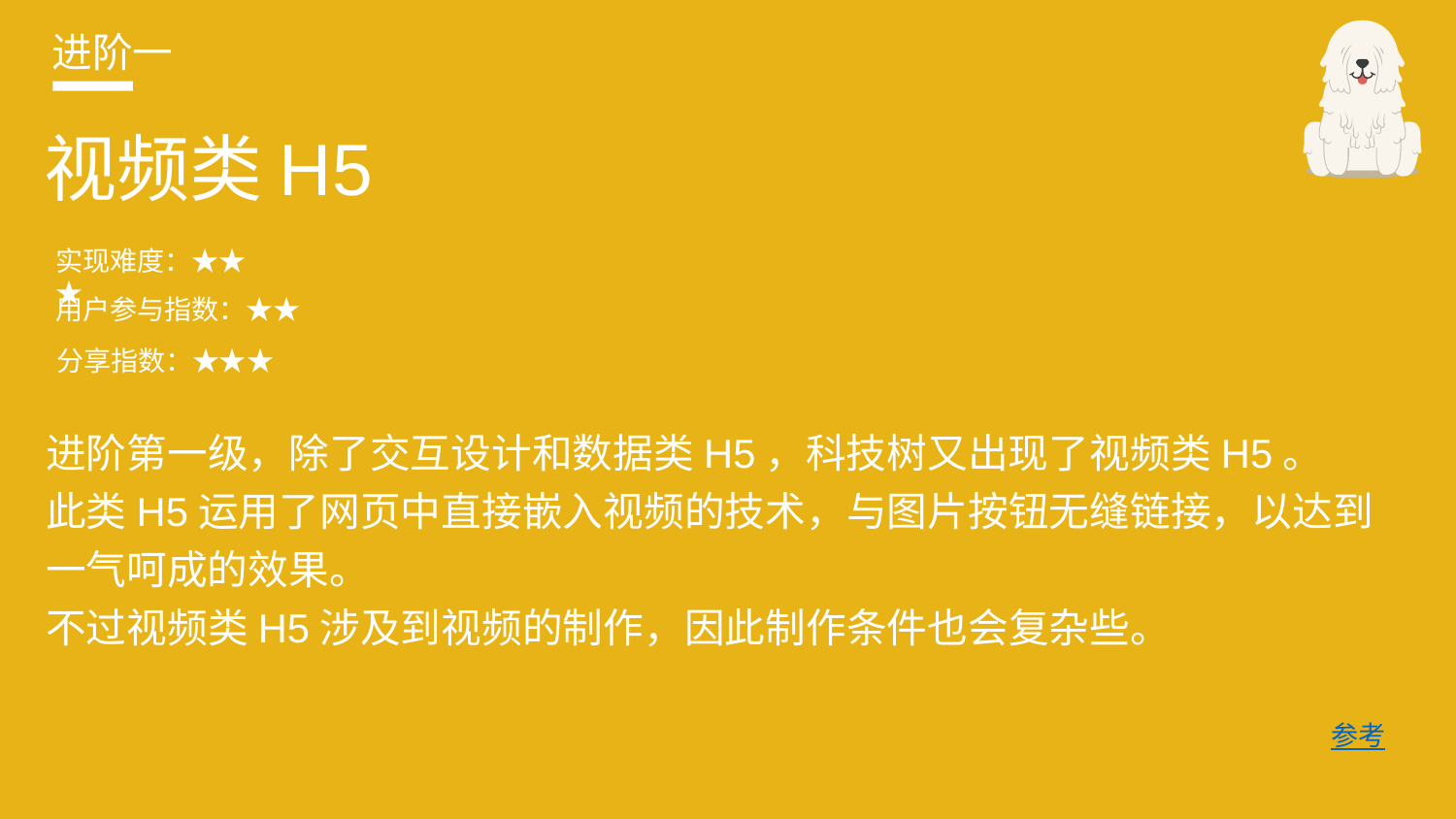

进阶一

视频类H5
实现难度：★★★

用户参与指数：★★
分享指数：★★★

进阶第一级，除了交互设计和数据类H5，科技树又出现了视频类H5。
此类H5运用了网页中直接嵌入视频的技术，与图片按钮无缝链接，以达到
一气呵成的效果。
不过视频类H5涉及到视频的制作，因此制作条件也会复杂些。
参考